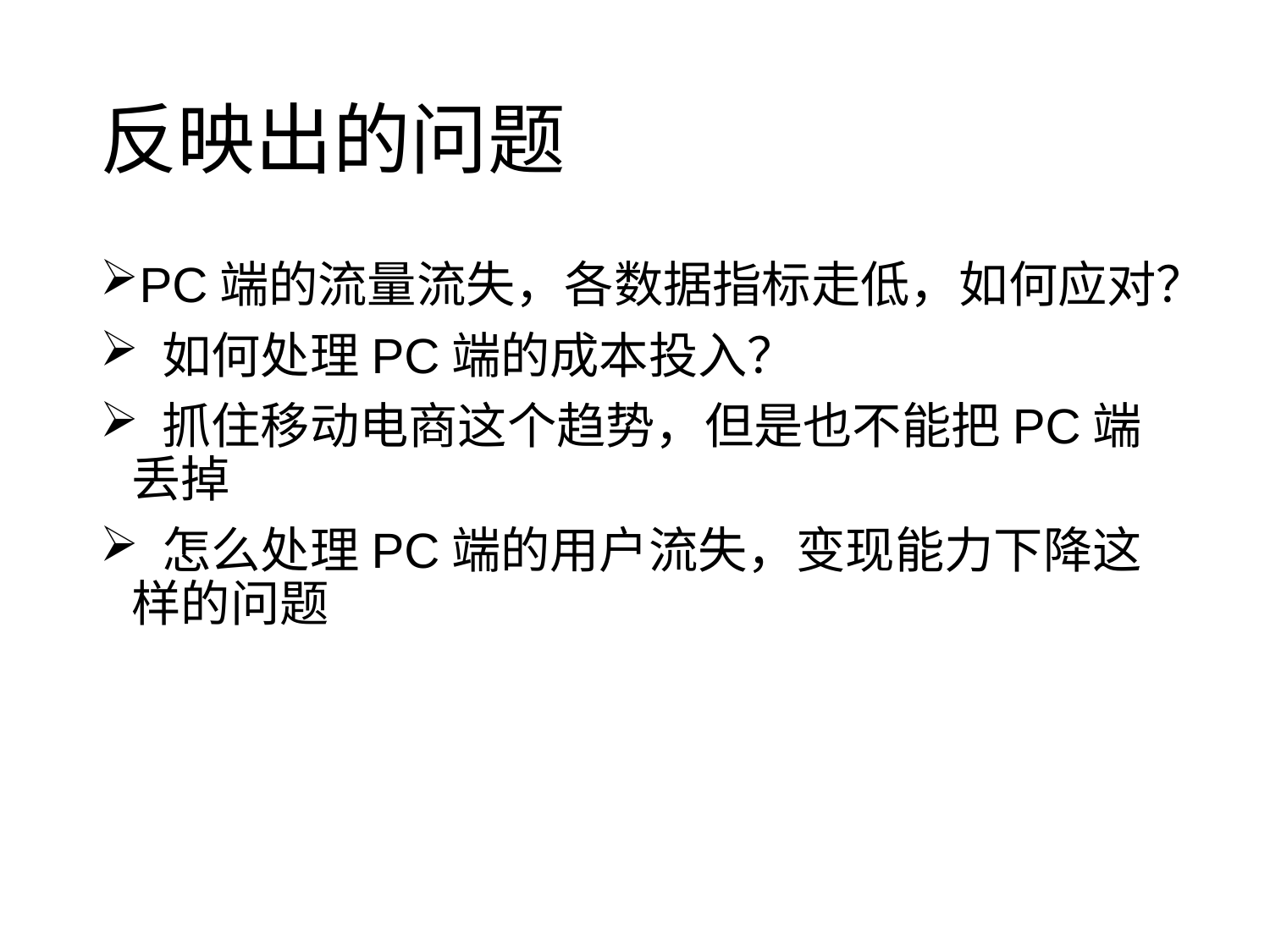

# 反映出的问题
PC端的流量流失，各数据指标走低，如何应对？
 如何处理PC端的成本投入？
 抓住移动电商这个趋势，但是也不能把PC端丢掉
 怎么处理PC端的用户流失，变现能力下降这样的问题